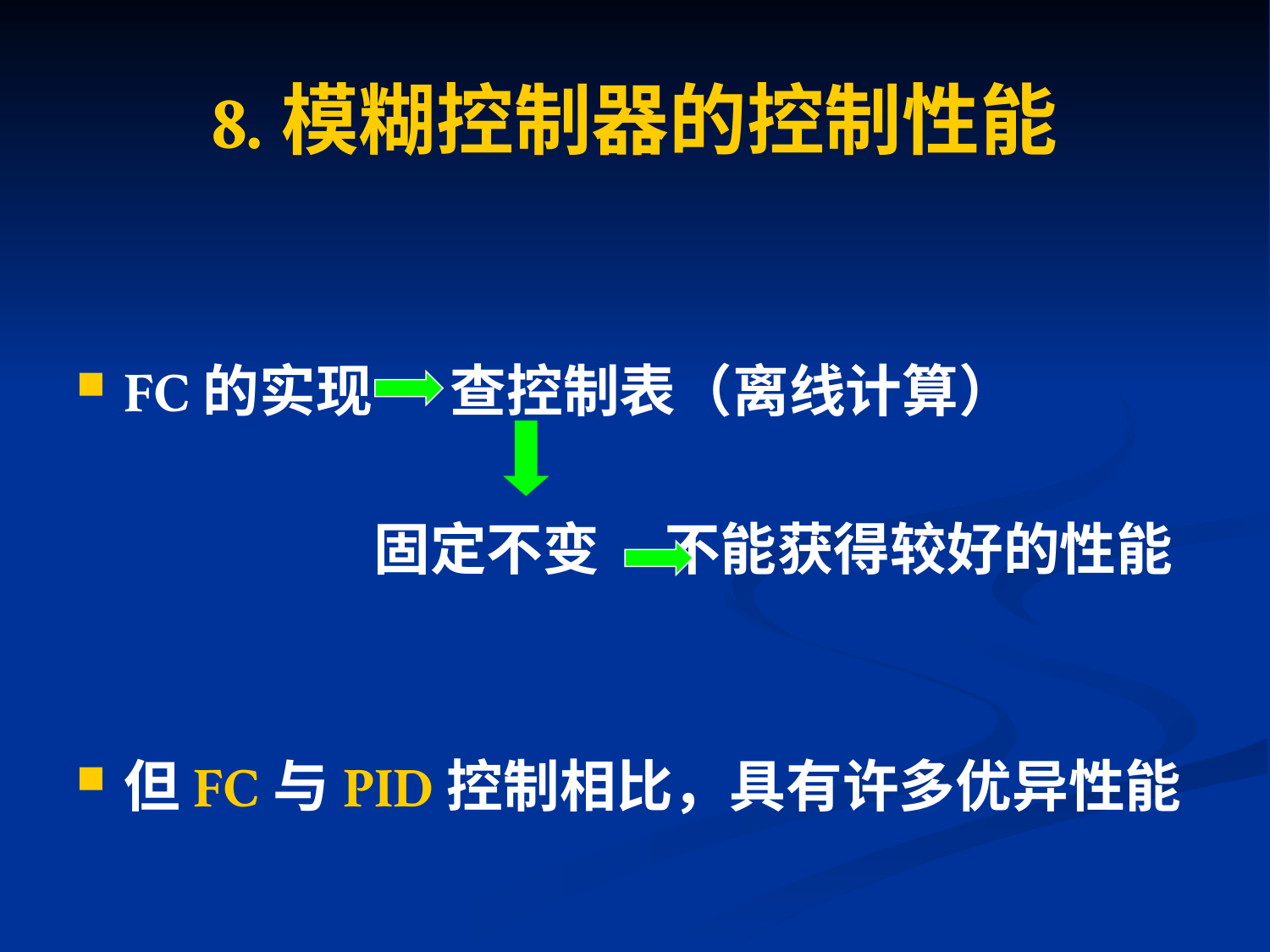

# 8.模糊控制器的控制性能
FC的实现      查控制表（离线计算）

                      固定不变     不能获得较好的性能

但FC与PID控制相比，具有许多优异性能